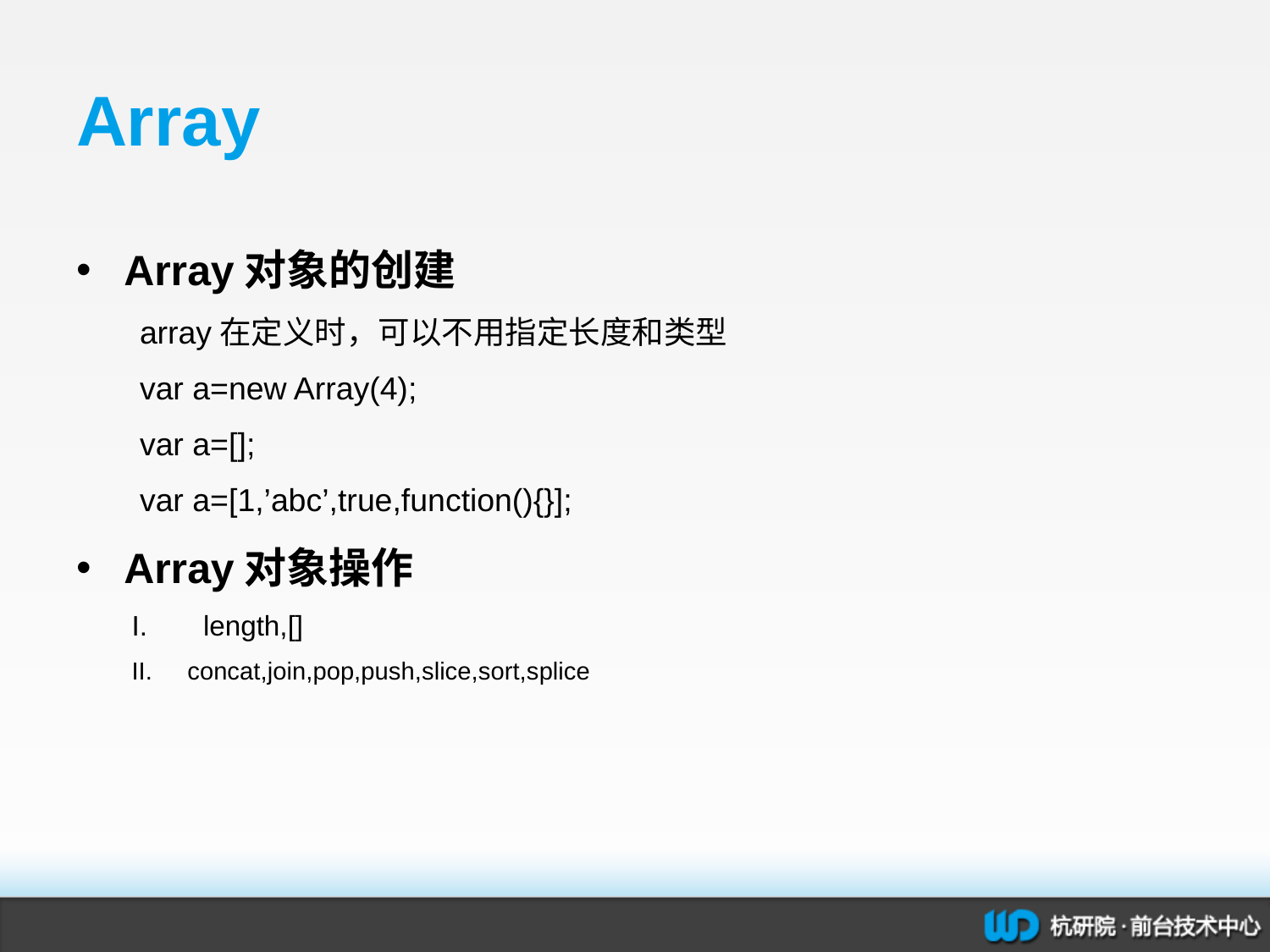

# Array
Array对象的创建
array在定义时，可以不用指定长度和类型
var a=new Array(4);
var a=[];
var a=[1,’abc’,true,function(){}];
Array对象操作
length,[]
concat,join,pop,push,slice,sort,splice